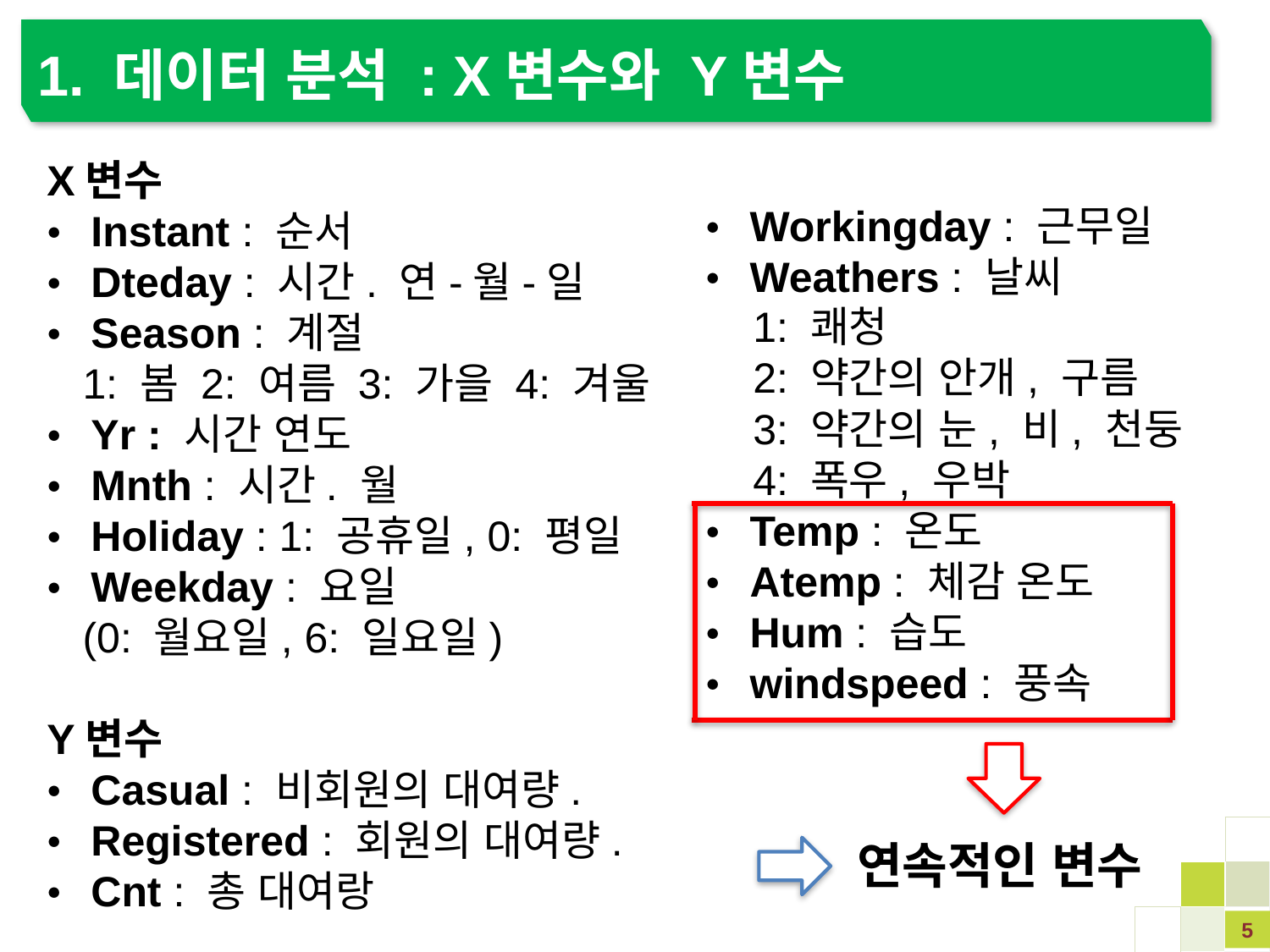

1. 데이터 분석 : X변수와 Y변수
X변수
Instant : 순서
Dteday : 시간. 연-월-일
Season : 계절
   1: 봄 2: 여름 3: 가을 4: 겨울
Yr : 시간 연도
Mnth : 시간. 월
Holiday : 1: 공휴일, 0: 평일
Weekday : 요일
   (0: 월요일, 6: 일요일)

Y변수
Casual : 비회원의 대여량.
Registered : 회원의 대여량.
Cnt : 총 대여랑
Workingday : 근무일
Weathers : 날씨
    1: 쾌청
    2: 약간의 안개, 구름
    3: 약간의 눈, 비, 천둥
    4: 폭우, 우박
Temp : 온도
Atemp : 체감 온도
Hum : 습도
windspeed : 풍속

           연속적인 변수

5